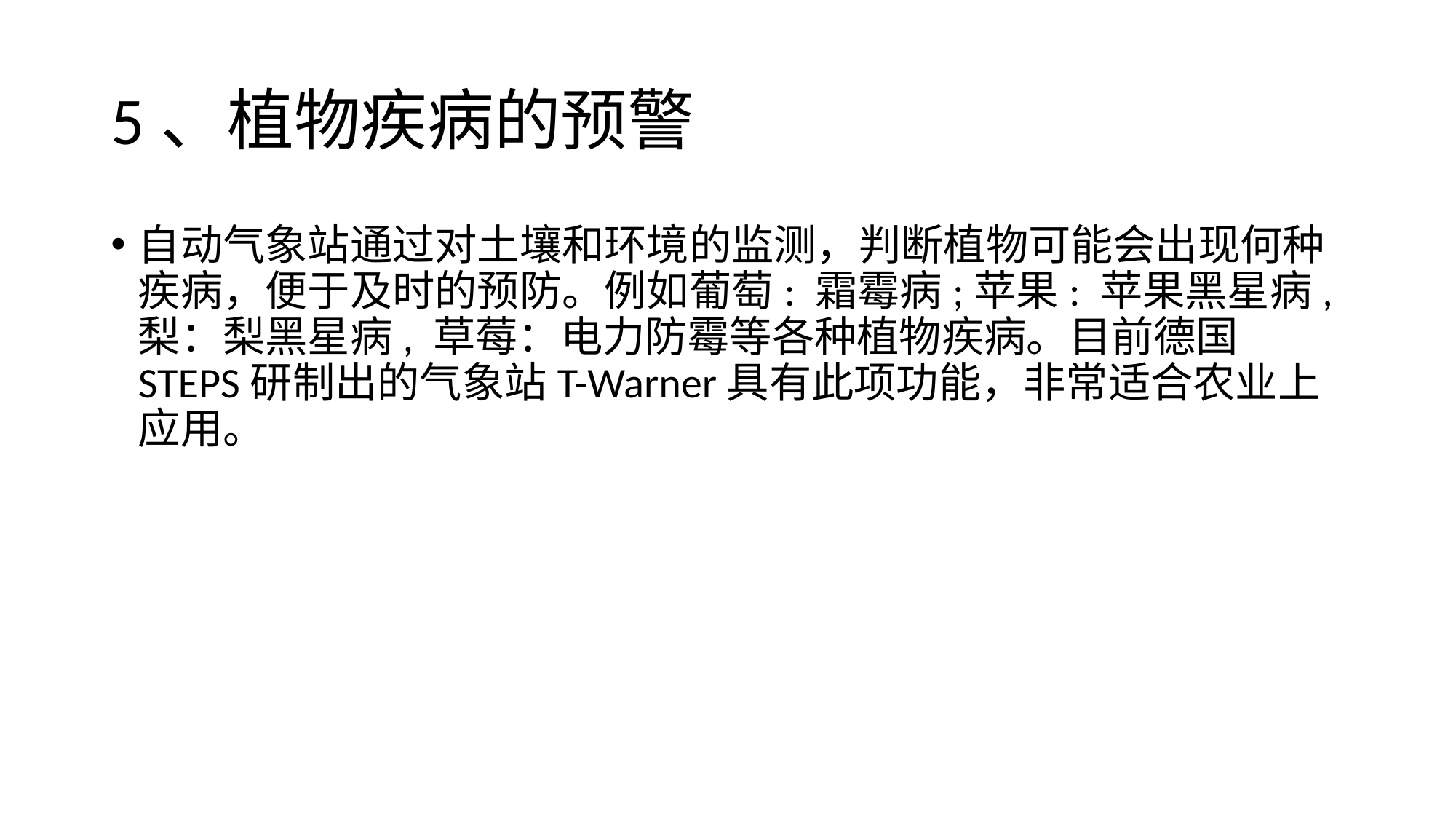

# 5、植物疾病的预警
自动气象站通过对土壤和环境的监测，判断植物可能会出现何种疾病，便于及时的预防。例如葡萄: 霜霉病;苹果: 苹果黑星病, 梨：梨黑星病, 草莓：电力防霉等各种植物疾病。目前德国STEPS研制出的气象站T-Warner具有此项功能，非常适合农业上应用。